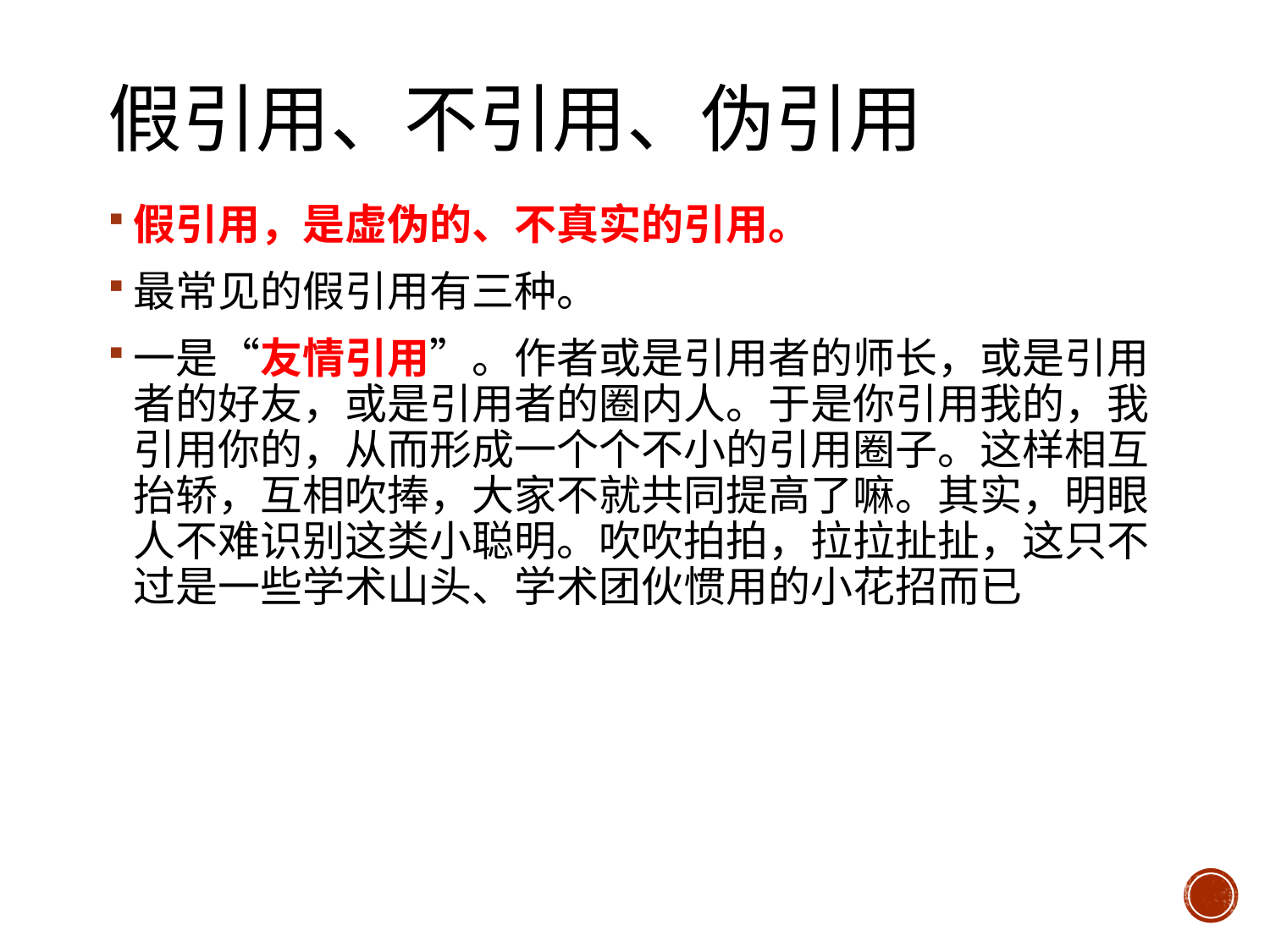

# 假引用、不引用、伪引用
假引用，是虚伪的、不真实的引用。
最常见的假引用有三种。
一是“友情引用”。作者或是引用者的师长，或是引用者的好友，或是引用者的圈内人。于是你引用我的，我引用你的，从而形成一个个不小的引用圈子。这样相互抬轿，互相吹捧，大家不就共同提高了嘛。其实，明眼人不难识别这类小聪明。吹吹拍拍，拉拉扯扯，这只不过是一些学术山头、学术团伙惯用的小花招而已